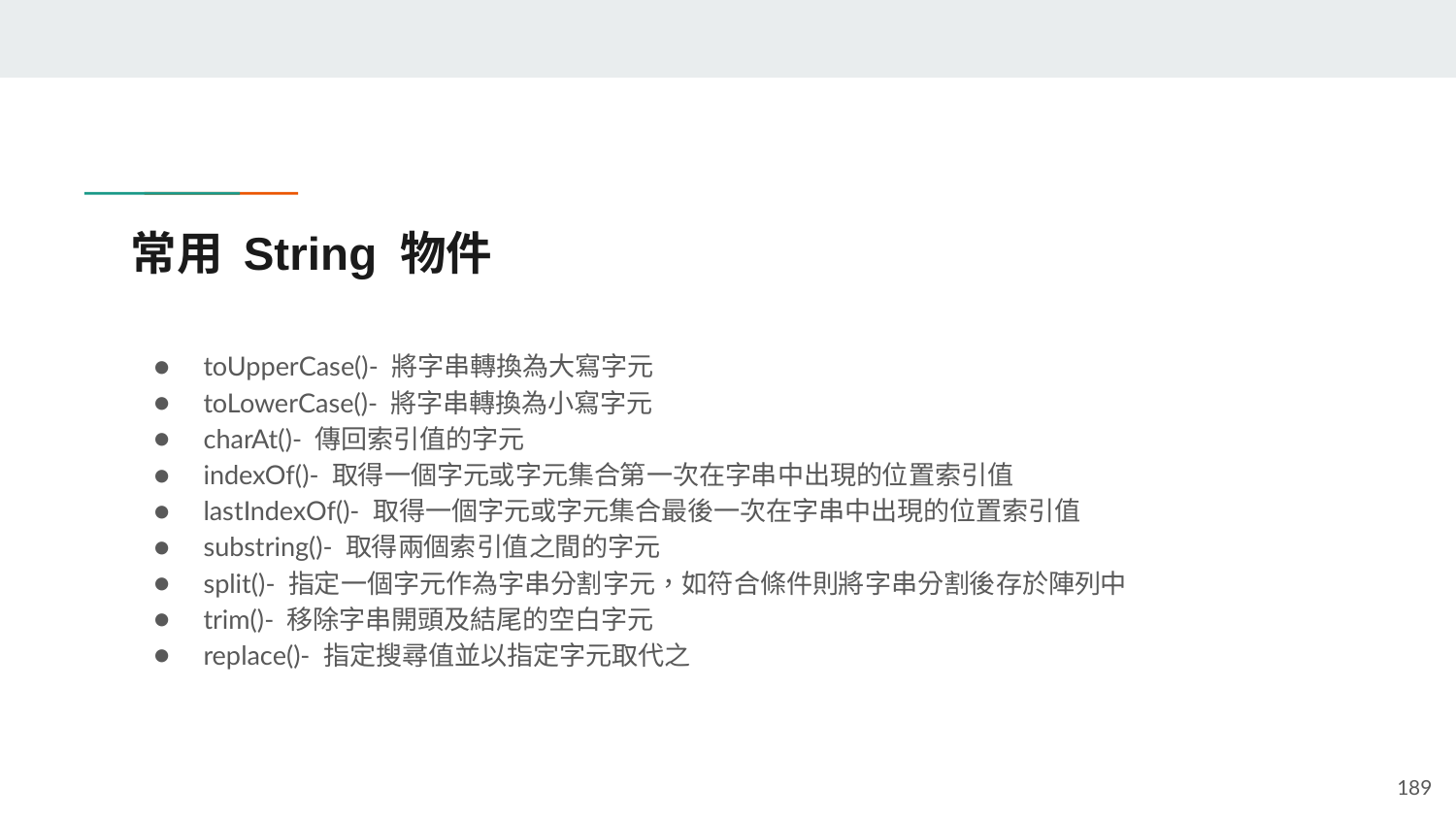

# 常用 String 物件
toUpperCase()- 將字串轉換為大寫字元
toLowerCase()- 將字串轉換為小寫字元
charAt()- 傳回索引值的字元
indexOf()- 取得一個字元或字元集合第一次在字串中出現的位置索引值
lastIndexOf()- 取得一個字元或字元集合最後一次在字串中出現的位置索引值
substring()- 取得兩個索引值之間的字元
split()- 指定一個字元作為字串分割字元，如符合條件則將字串分割後存於陣列中
trim()- 移除字串開頭及結尾的空白字元
replace()- 指定搜尋值並以指定字元取代之
189